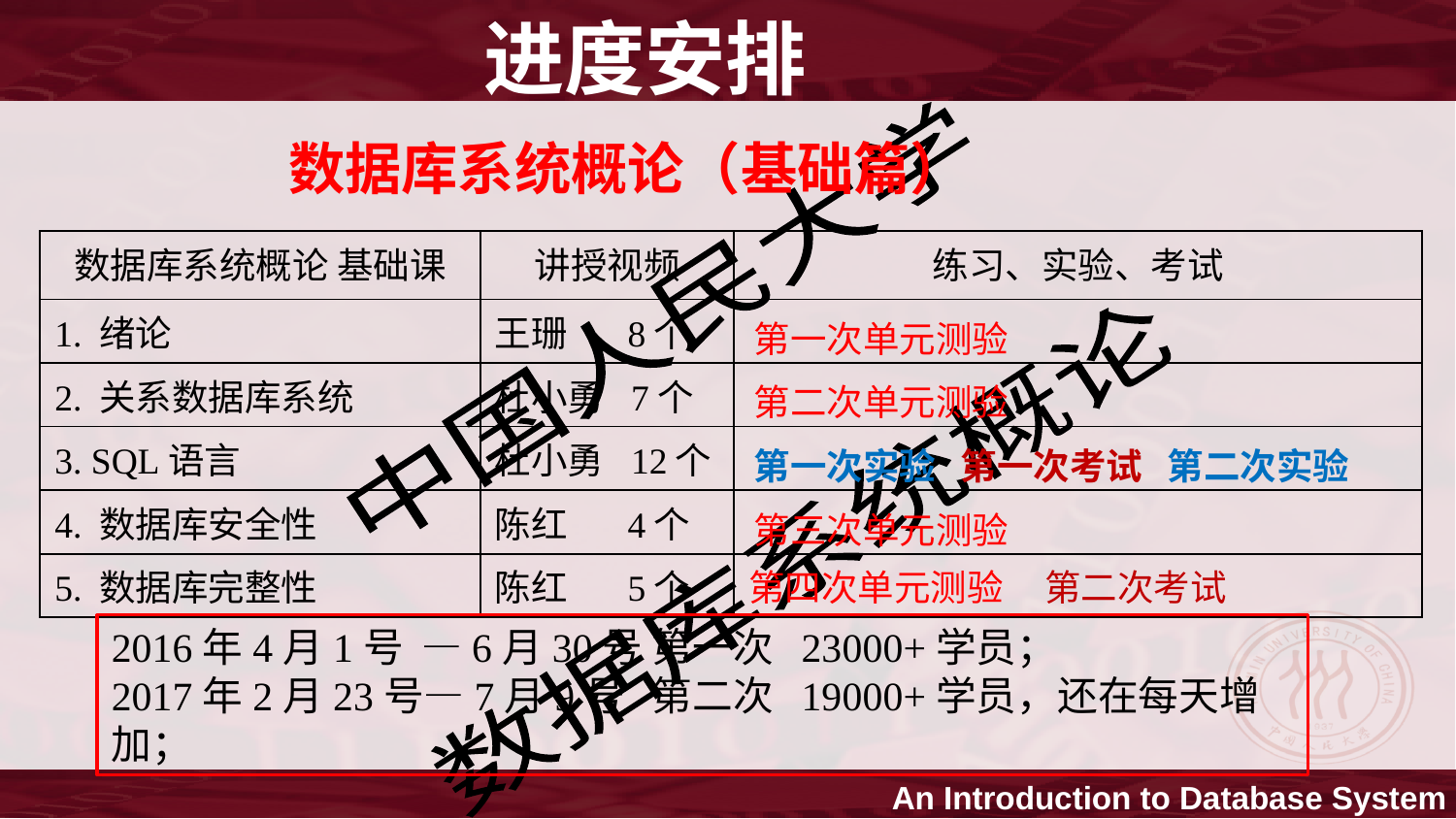

# 进度安排
数据库系统概论（基础篇）
| 数据库系统概论 基础课 | 讲授视频 | 练习、实验、考试 |
| --- | --- | --- |
| 1. 绪论 | 王珊 8个 | 第一次单元测验 |
| 2. 关系数据库系统 | 杜小勇 7个 | 第二次单元测验 |
| 3. SQL语言 | 杜小勇 12个 | 第一次实验 第一次考试 第二次实验 |
| 4. 数据库安全性 | 陈红 4个 | 第三次单元测验 |
| 5. 数据库完整性 | 陈红 5个 | 第四次单元测验 第二次考试 |
2016年4月1号  —6月30号 第一次  23000+学员；
2017年2月23号—7月9号   第二次  19000+学员，还在每天增加；